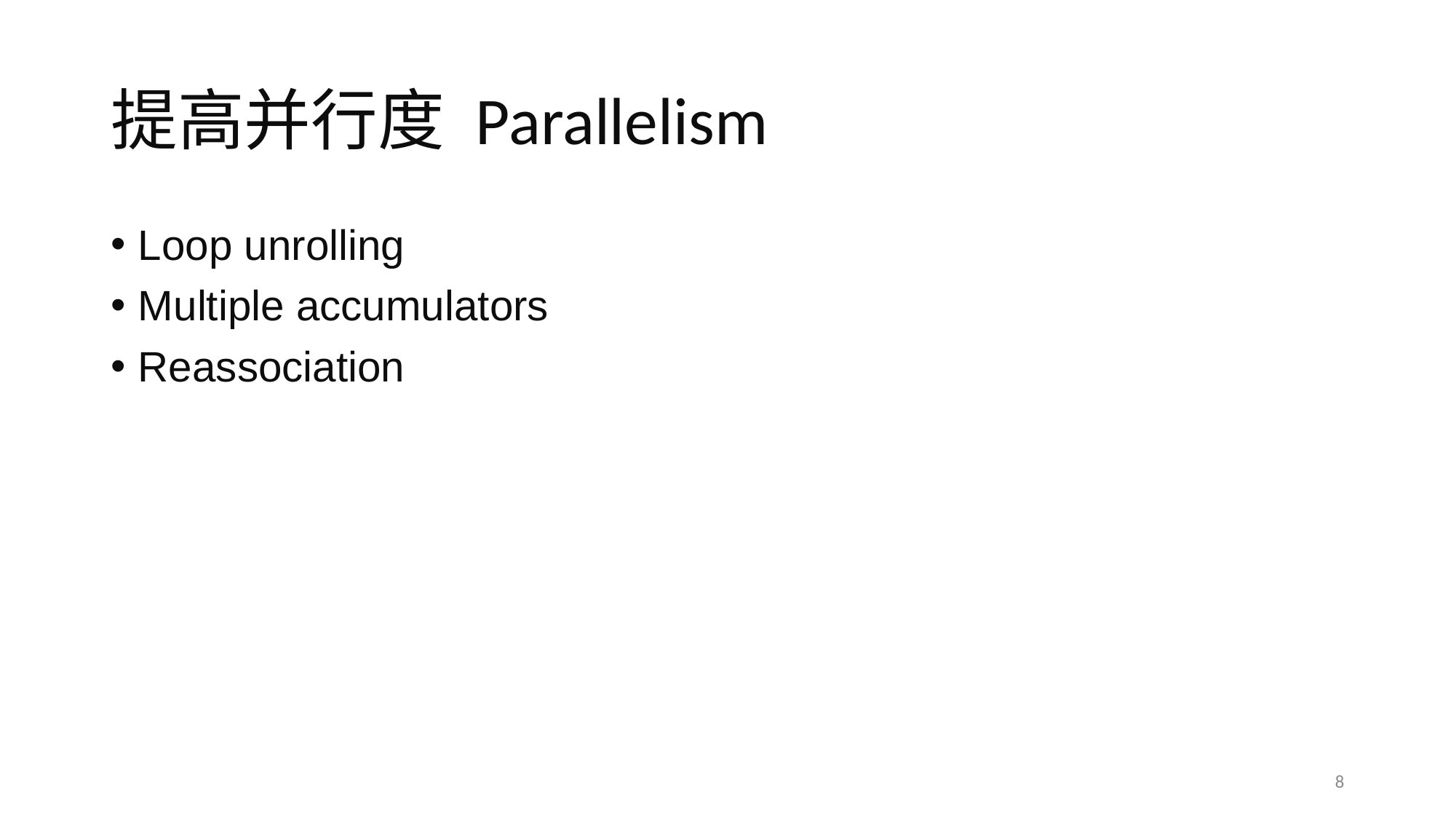

# 提高并行度 Parallelism
Loop unrolling
Multiple accumulators
Reassociation
8